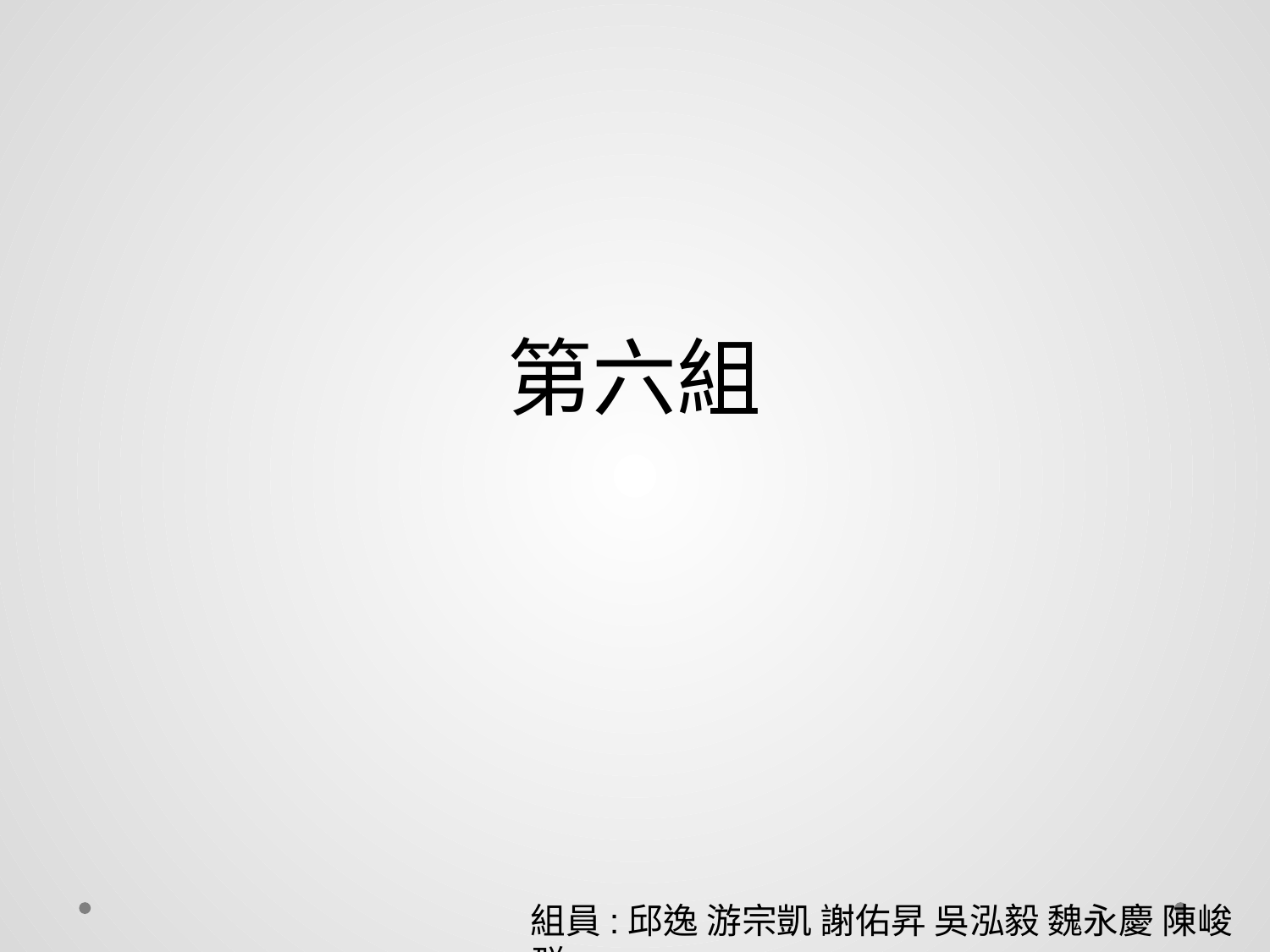

第六組
組員:邱逸 游宗凱 謝佑昇 吳泓毅 魏永慶 陳峻群